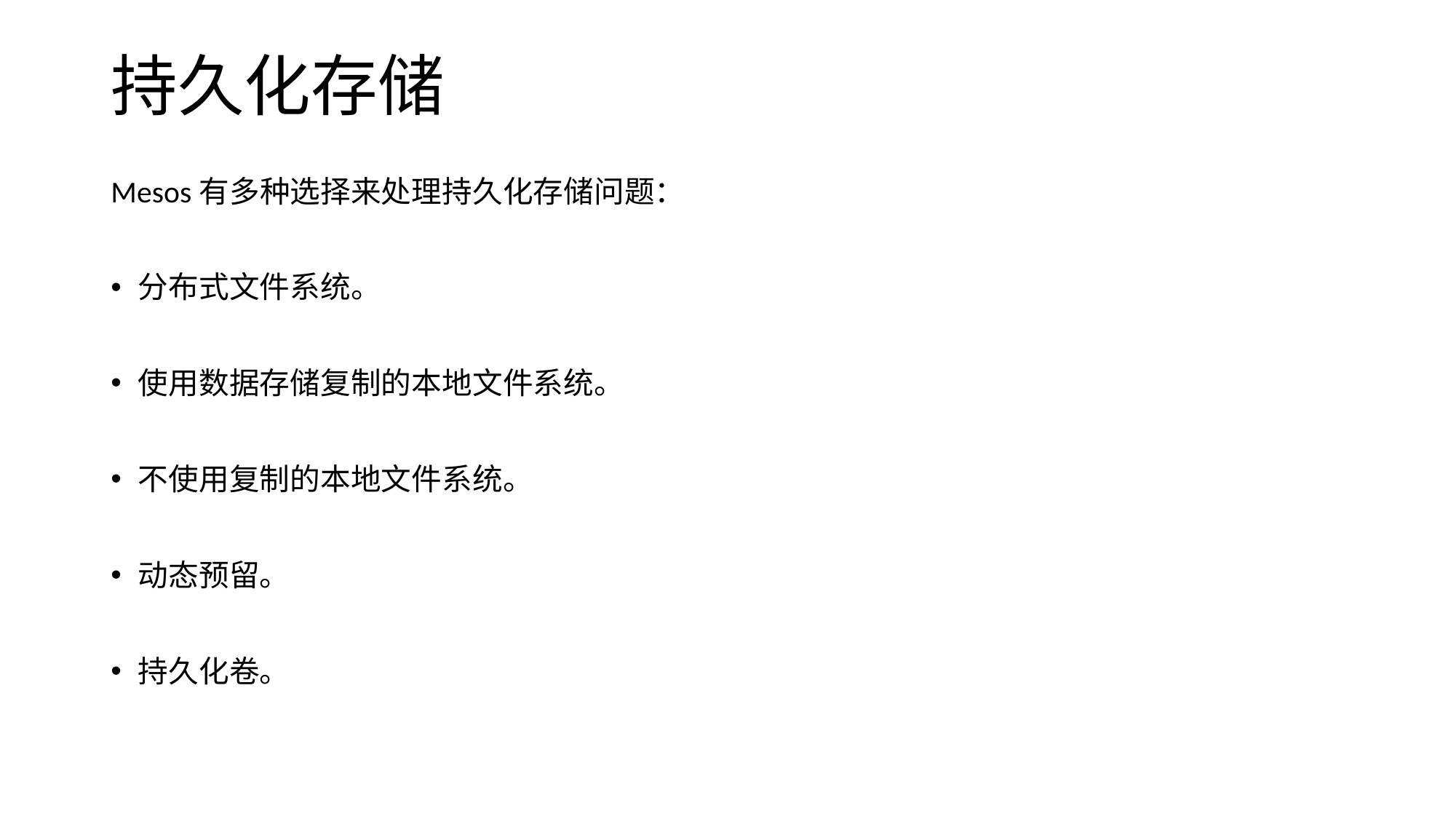

# 持久化存储
Mesos有多种选择来处理持久化存储问题：

分布式文件系统。

使用数据存储复制的本地文件系统。

不使用复制的本地文件系统。

动态预留。

持久化卷。